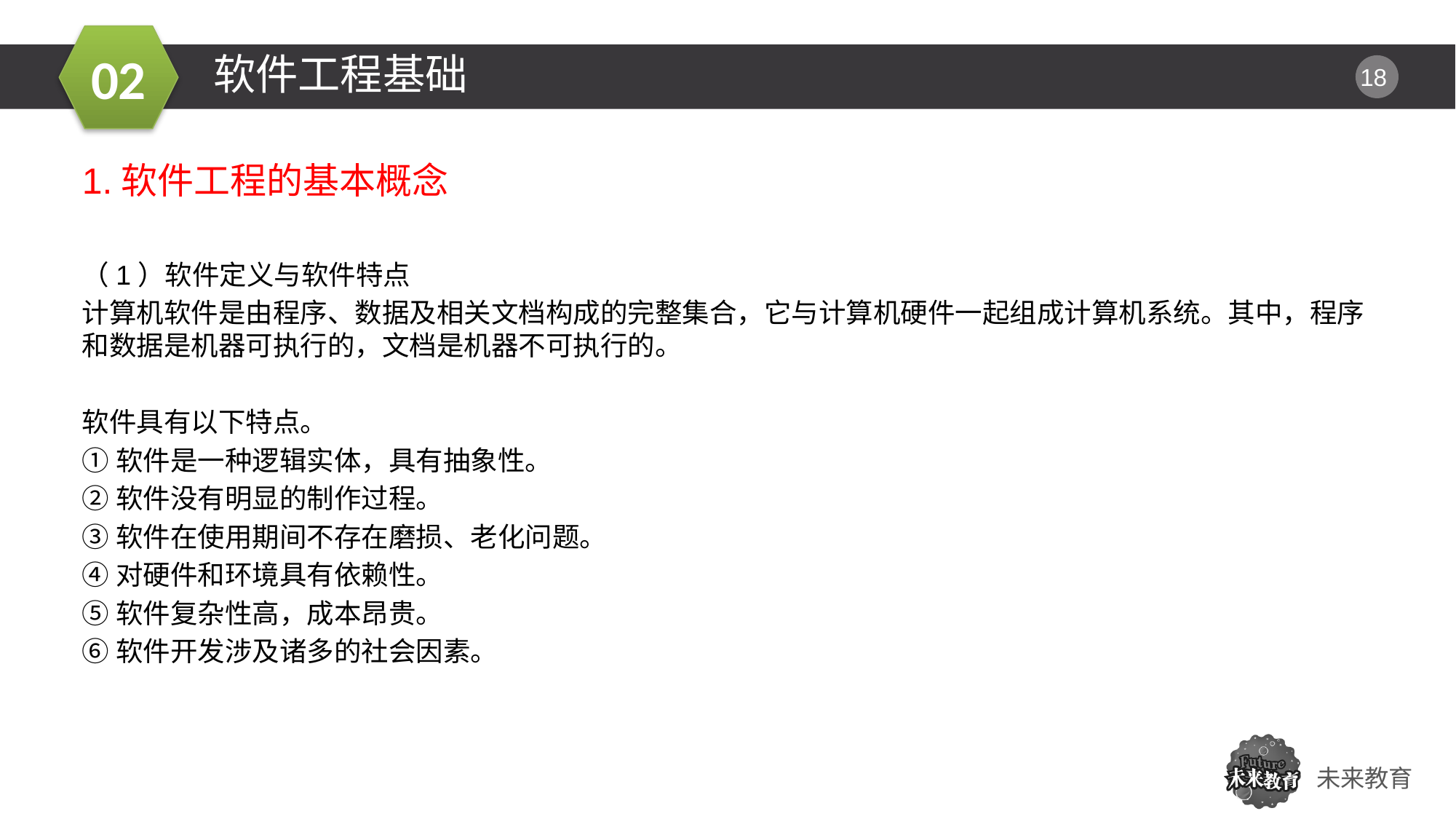

软件工程基础
1.软件工程的基本概念

（1）软件定义与软件特点
计算机软件是由程序、数据及相关文档构成的完整集合，它与计算机硬件一起组成计算机系统。其中，程序和数据是机器可执行的，文档是机器不可执行的。

软件具有以下特点。
①软件是一种逻辑实体，具有抽象性。
②软件没有明显的制作过程。
③软件在使用期间不存在磨损、老化问题。
④对硬件和环境具有依赖性。
⑤软件复杂性高，成本昂贵。
⑥软件开发涉及诸多的社会因素。

01